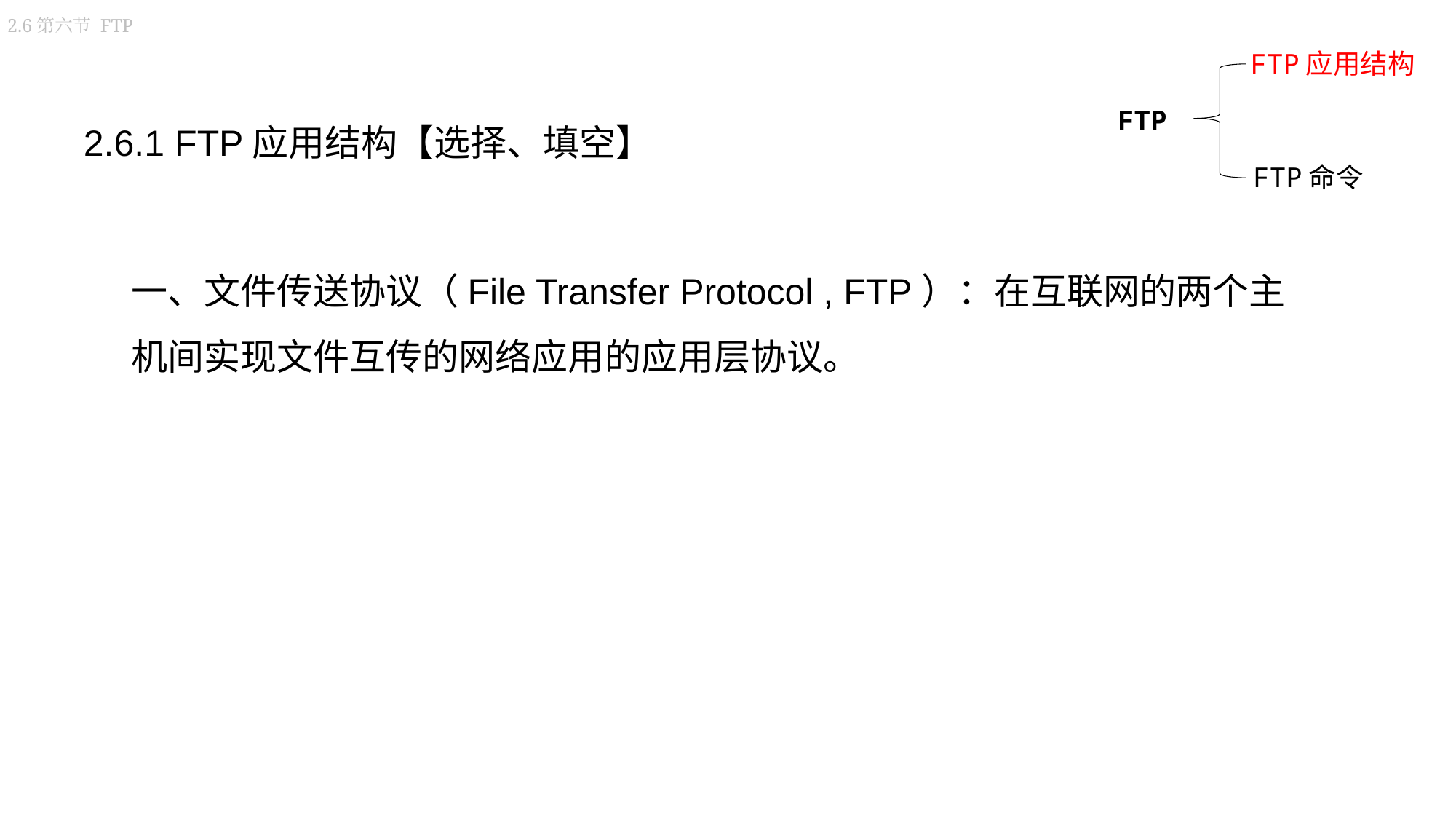

2.6第六节 FTP
FTP应用结构

FTP
FTP命令
2.6.1 FTP应用结构【选择、填空】
一、文件传送协议（File Transfer Protocol , FTP）：在互联网的两个主机间实现文件互传的网络应用的应用层协议。